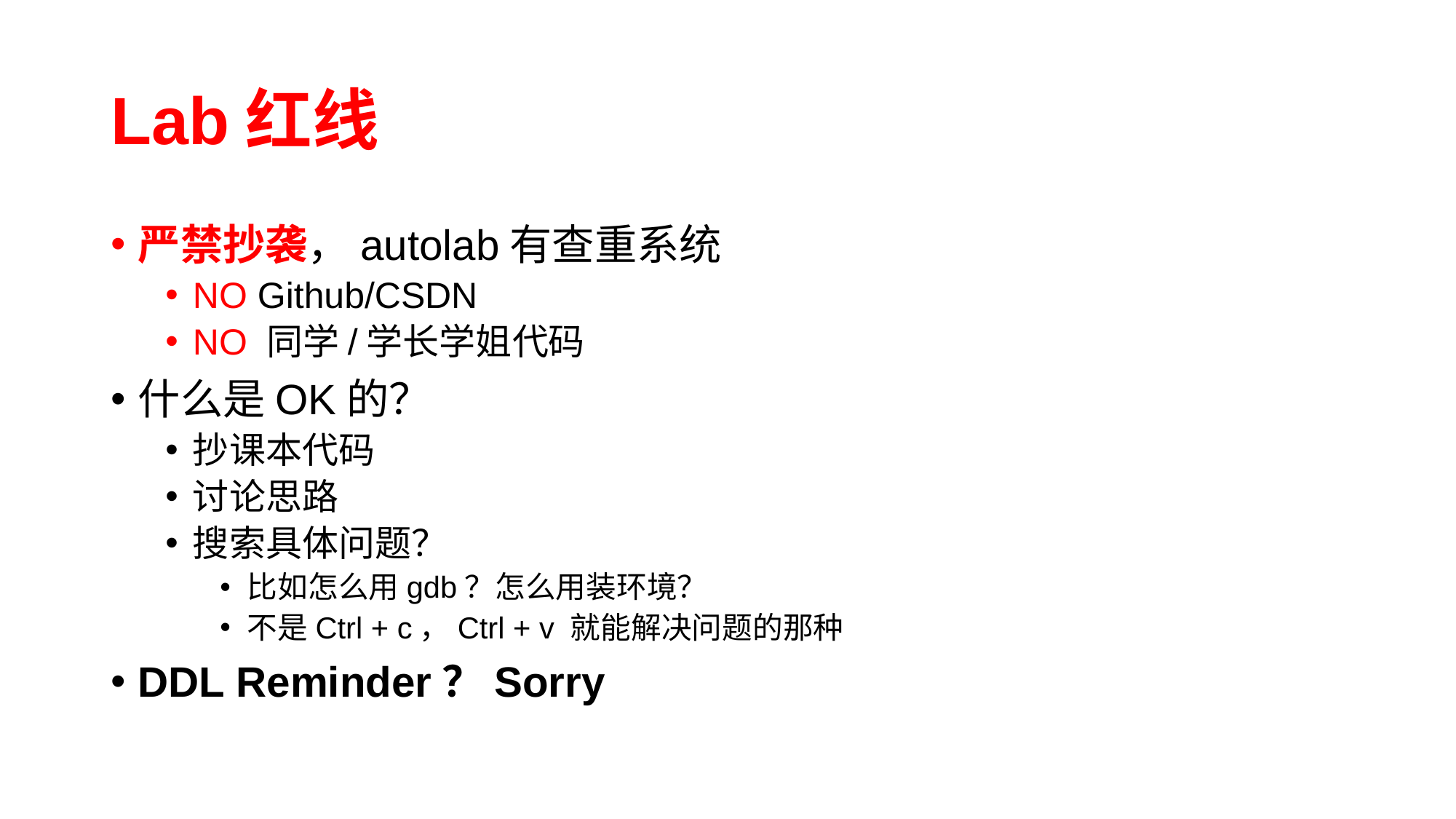

# Lab红线
严禁抄袭，autolab有查重系统
NO Github/CSDN
NO 同学/学长学姐代码
什么是OK的？
抄课本代码
讨论思路
搜索具体问题？
比如怎么用gdb？怎么用装环境？
不是Ctrl + c，Ctrl + v 就能解决问题的那种
DDL Reminder？Sorry